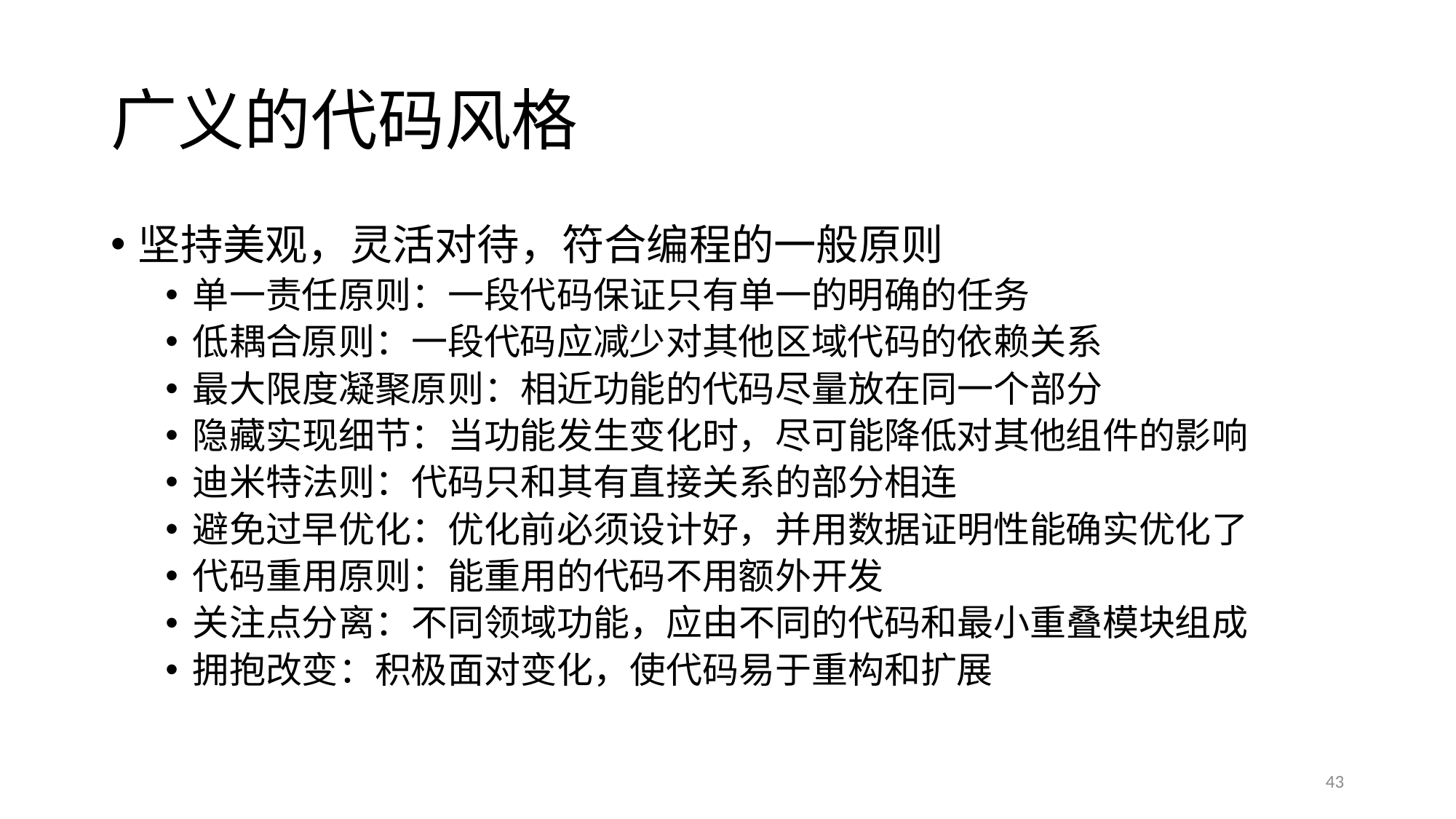

# 广义的代码风格
坚持美观，灵活对待，符合编程的一般原则
单一责任原则：一段代码保证只有单一的明确的任务
低耦合原则：一段代码应减少对其他区域代码的依赖关系
最大限度凝聚原则：相近功能的代码尽量放在同一个部分
隐藏实现细节：当功能发生变化时，尽可能降低对其他组件的影响
迪米特法则：代码只和其有直接关系的部分相连
避免过早优化：优化前必须设计好，并用数据证明性能确实优化了
代码重用原则：能重用的代码不用额外开发
关注点分离：不同领域功能，应由不同的代码和最小重叠模块组成
拥抱改变：积极面对变化，使代码易于重构和扩展
43